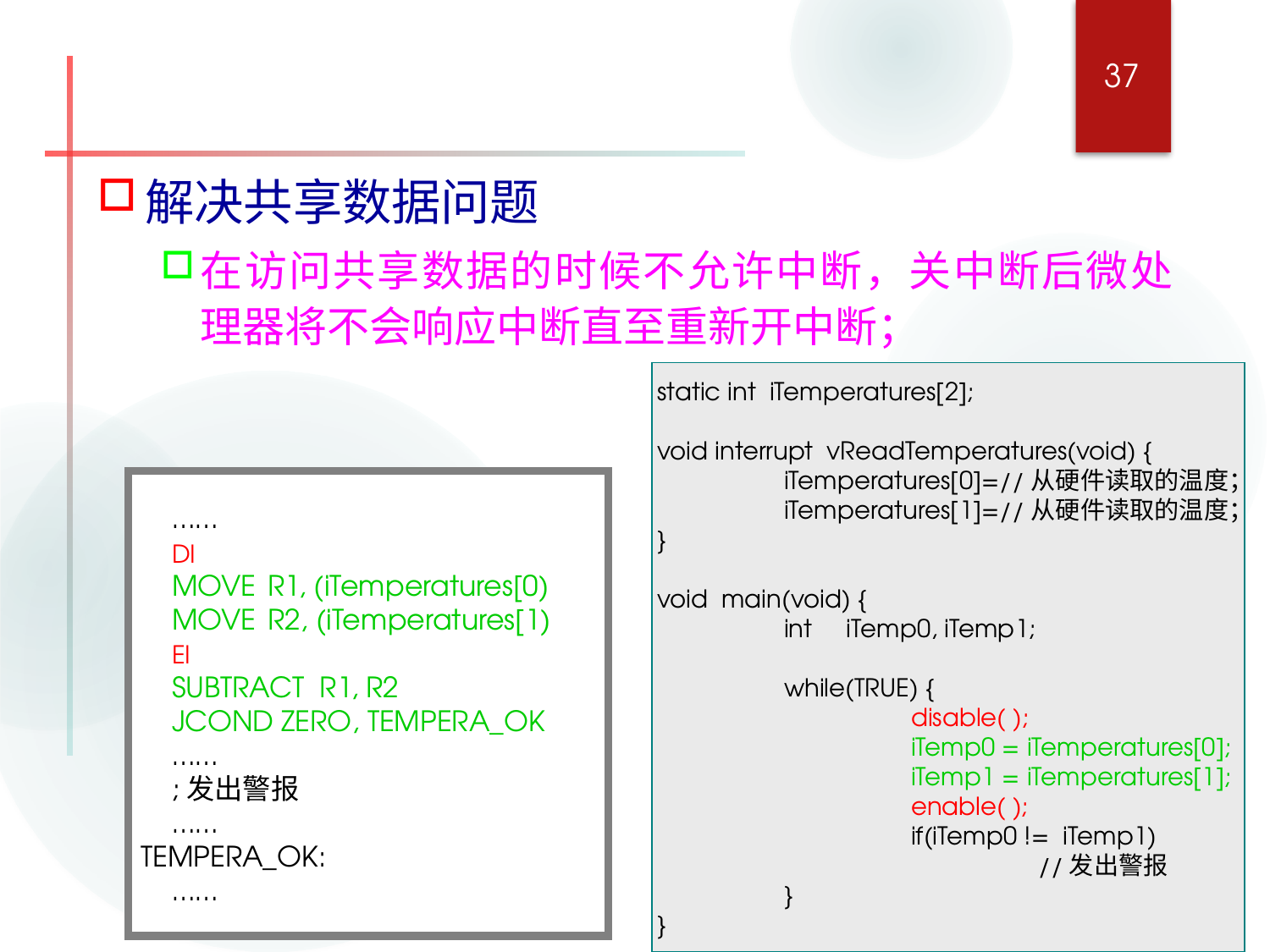

37
解决共享数据问题
在访问共享数据的时候不允许中断，关中断后微处理器将不会响应中断直至重新开中断；
static int  iTemperatures[2];

void interrupt  vReadTemperatures(void) {
	iTemperatures[0]=//从硬件读取的温度；
	iTemperatures[1]=//从硬件读取的温度；
}

void  main(void) {
	int     iTemp0, iTemp1;

	while(TRUE) {
		disable( );
		iTemp0 = iTemperatures[0];
		iTemp1 = iTemperatures[1];
		enable( );
		if(iTemp0 !=  iTemp1)
			//发出警报
	}
}
    ……
    DI
    MOVE	R1, (iTemperatures[0)
    MOVE	R2, (iTemperatures[1)
    EI
    SUBTRACT  R1, R2
    JCOND ZERO, TEMPERA_OK
    ……
    ;发出警报
    ……
TEMPERA_OK:
    ……